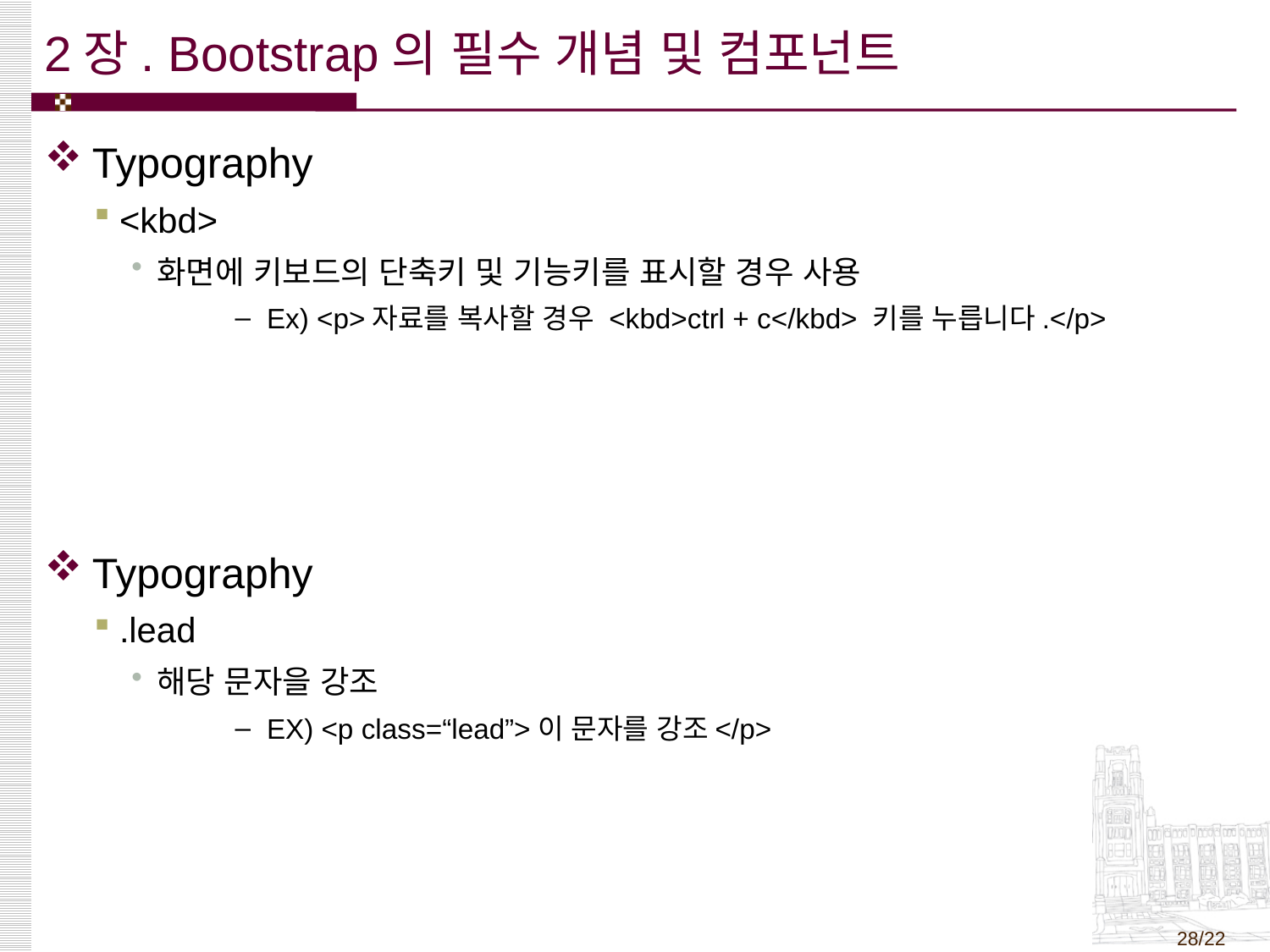

# 2장. Bootstrap의 필수 개념 및 컴포넌트
Typography
<kbd>
화면에 키보드의 단축키 및 기능키를 표시할 경우 사용
Ex) <p>자료를 복사할 경우 <kbd>ctrl + c</kbd> 키를 누릅니다.</p>
Typography
.lead
해당 문자을 강조
EX) <p class=“lead”>이 문자를 강조</p>